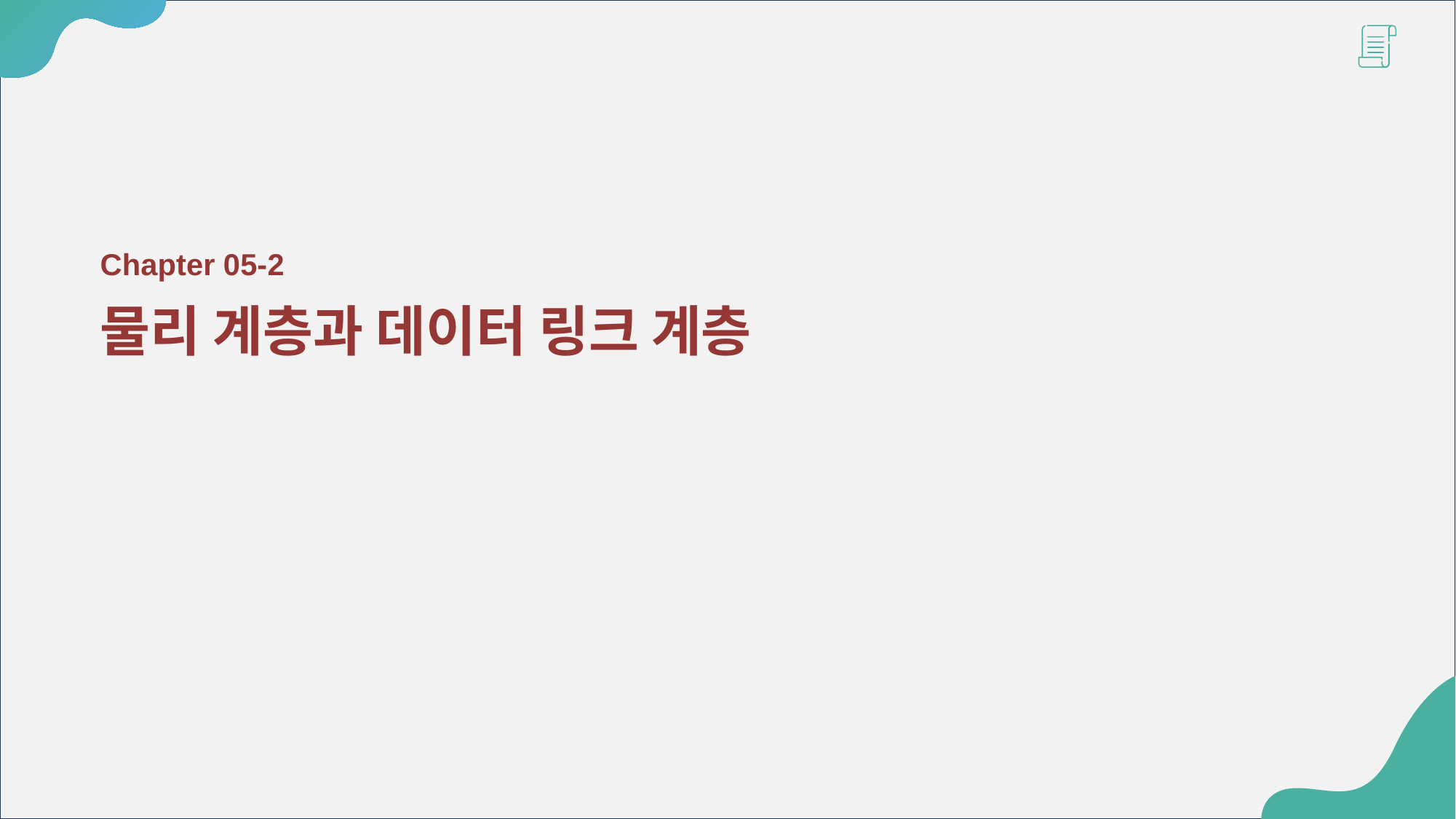

Chapter 05-2
물리 계층과 데이터 링크 계층